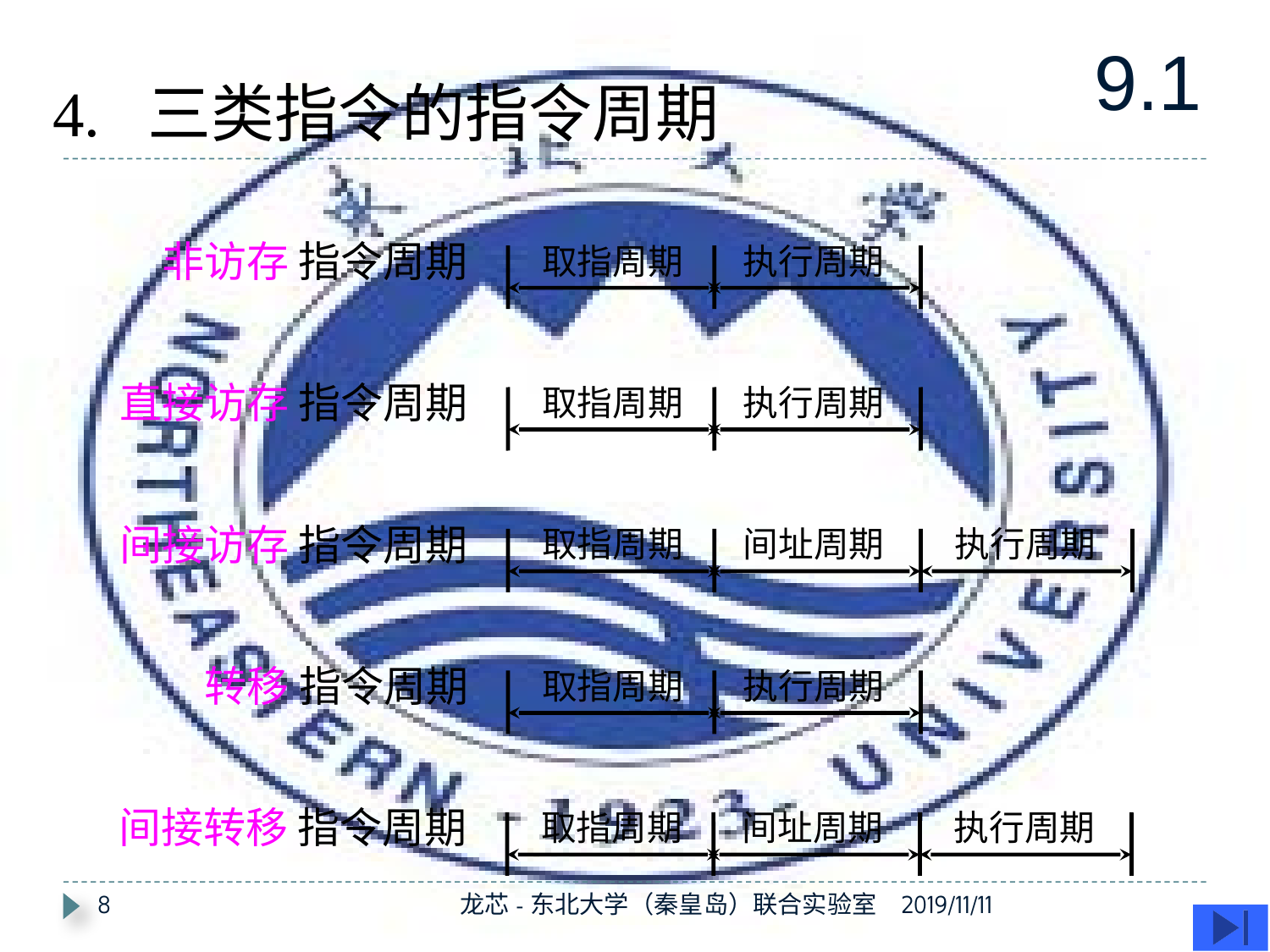

9.1
4.  三类指令的指令周期
非访存 指令周期
取指周期
执行周期

直接访存 指令周期
取指周期
执行周期

间接访存 指令周期
取指周期
间址周期
执行周期

转移 指令周期
取指周期
执行周期

间接转移 指令周期
取指周期
间址周期
执行周期

8
龙芯-东北大学（秦皇岛）联合实验室
2019/11/11